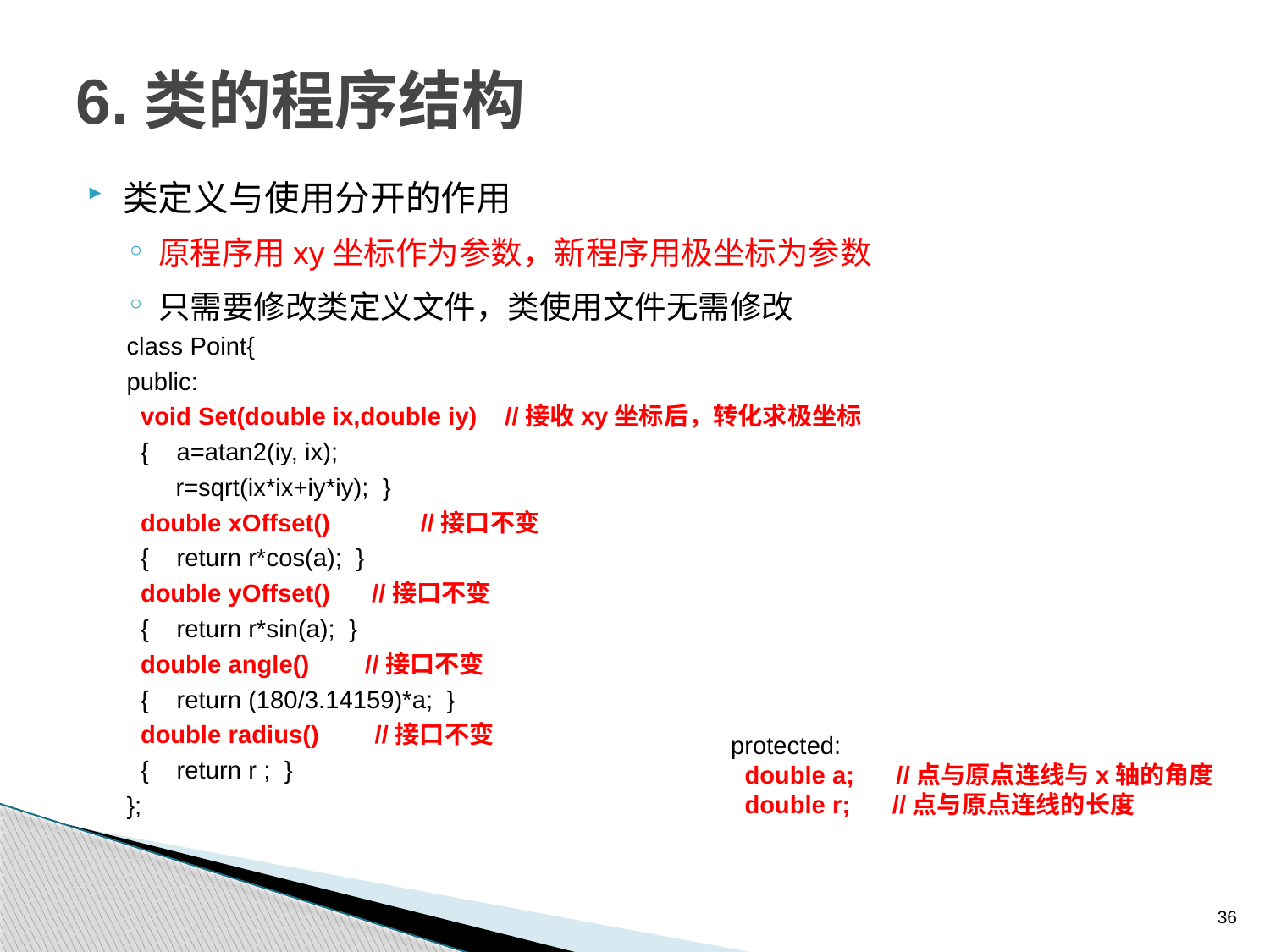

# 6.类的程序结构
类定义与使用分开的作用
原程序用xy坐标作为参数，新程序用极坐标为参数
只需要修改类定义文件，类使用文件无需修改
class Point{
public:
  void Set(double ix,double iy)    //接收xy坐标后，转化求极坐标
  {    a=atan2(iy, ix);
       r=sqrt(ix*ix+iy*iy);  }
  double xOffset()             //接口不变
  {    return r*cos(a);  }
  double yOffset()      //接口不变
  {    return r*sin(a);  }
  double angle()        //接口不变
  {    return (180/3.14159)*a;  }
  double radius()        //接口不变
  {    return r ;  }
};

protected:
  double a;      //点与原点连线与x轴的角度
  double r;      //点与原点连线的长度
36